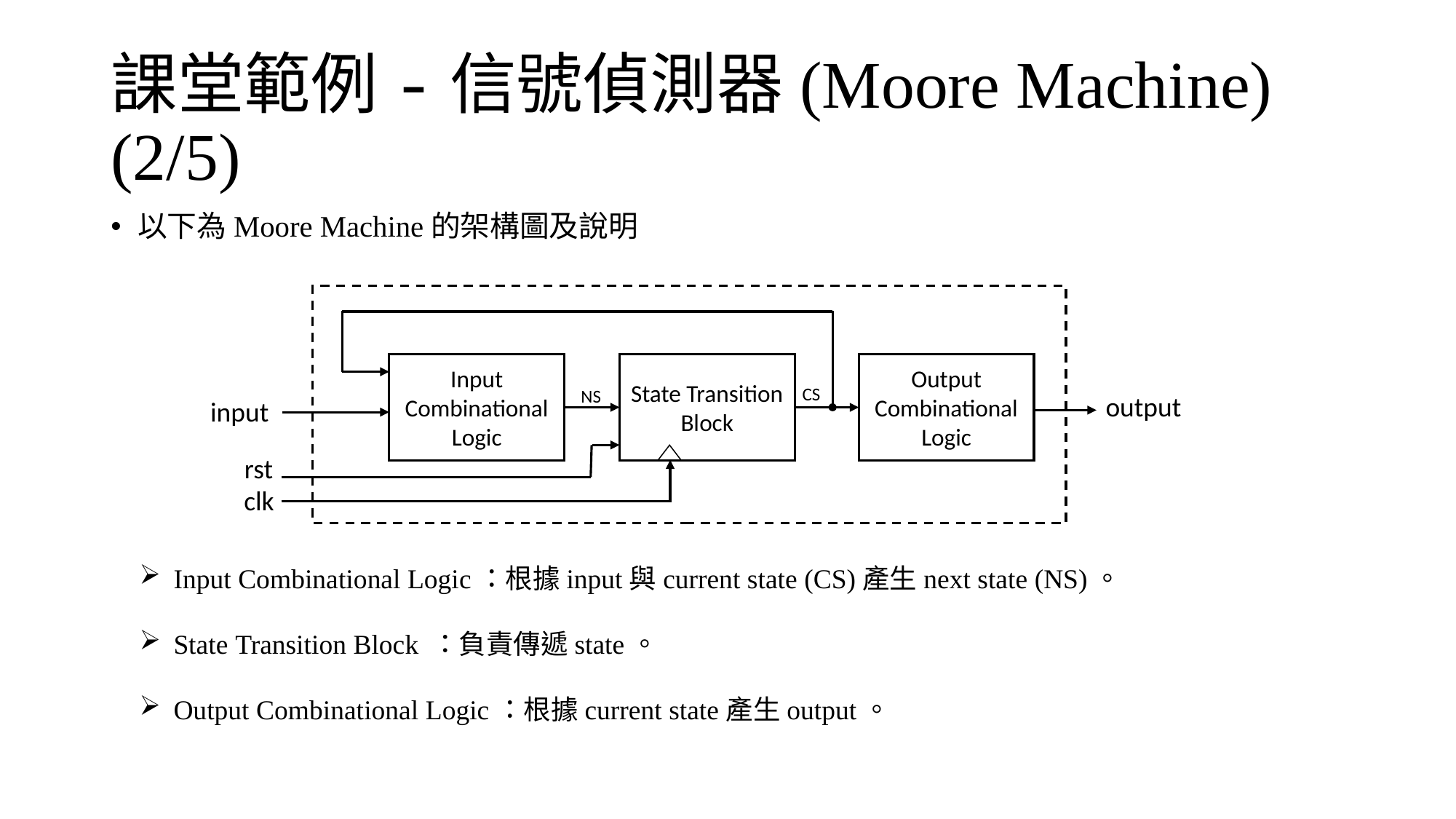

# 課堂範例-信號偵測器(Moore Machine)(2/5)
以下為Moore Machine的架構圖及說明

State Transition Block
Output Combinational
Logic
Input Combinational Logic
CS
NS
output
input

rst
clk
Input Combinational Logic：根據input與current state (CS)產生next state (NS)。

State Transition Block ：負責傳遞state。

Output Combinational Logic：根據current state產生output。